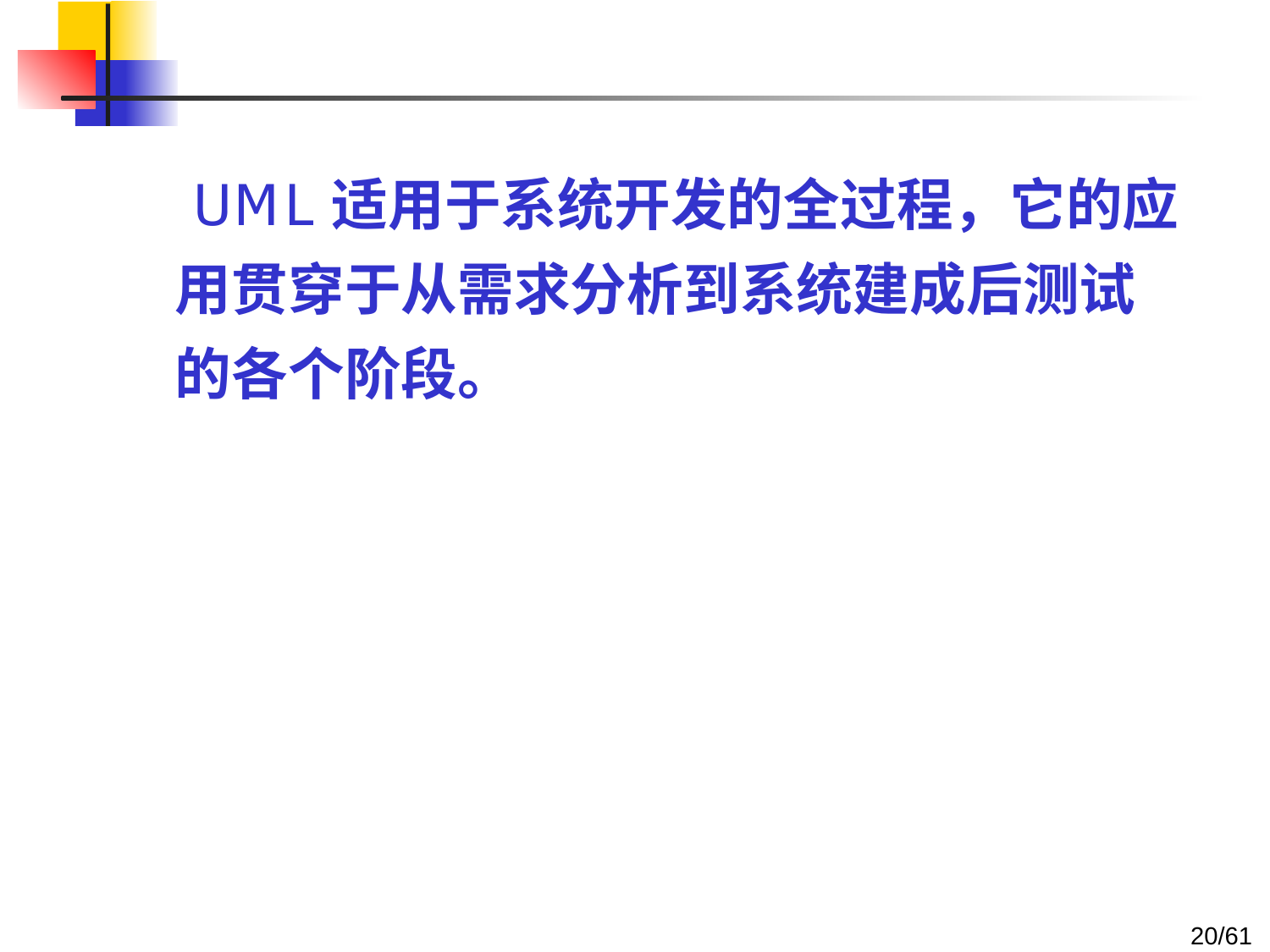

#
    UML适用于系统开发的全过程，它的应用贯穿于从需求分析到系统建成后测试的各个阶段。
20/61